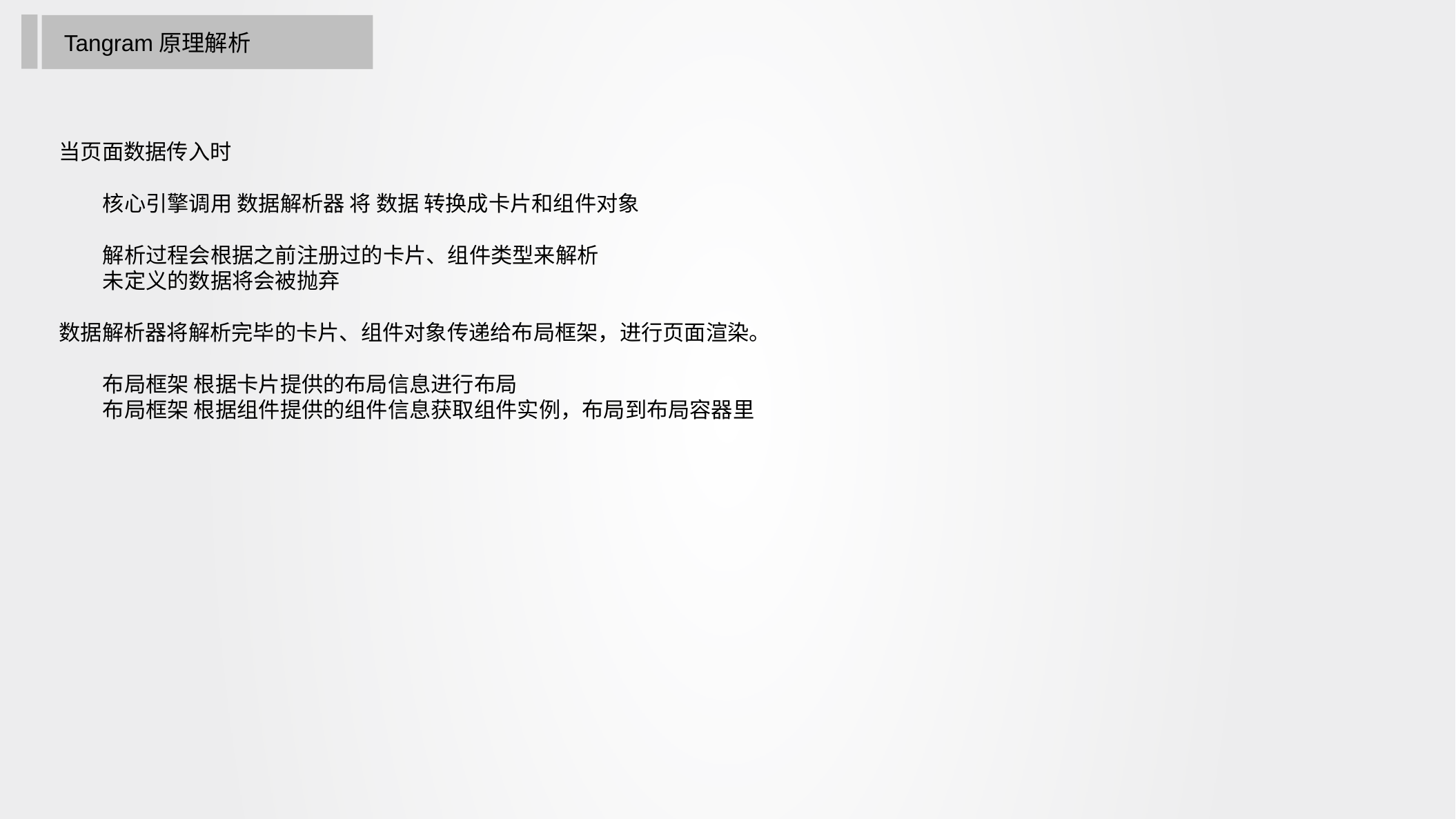

Tangram原理解析

当页面数据传入时

        核心引擎调用 数据解析器 将 数据 转换成卡片和组件对象

        解析过程会根据之前注册过的卡片、组件类型来解析
        未定义的数据将会被抛弃

数据解析器将解析完毕的卡片、组件对象传递给布局框架，进行页面渲染。

        布局框架 根据卡片提供的布局信息进行布局
        布局框架 根据组件提供的组件信息获取组件实例，布局到布局容器里